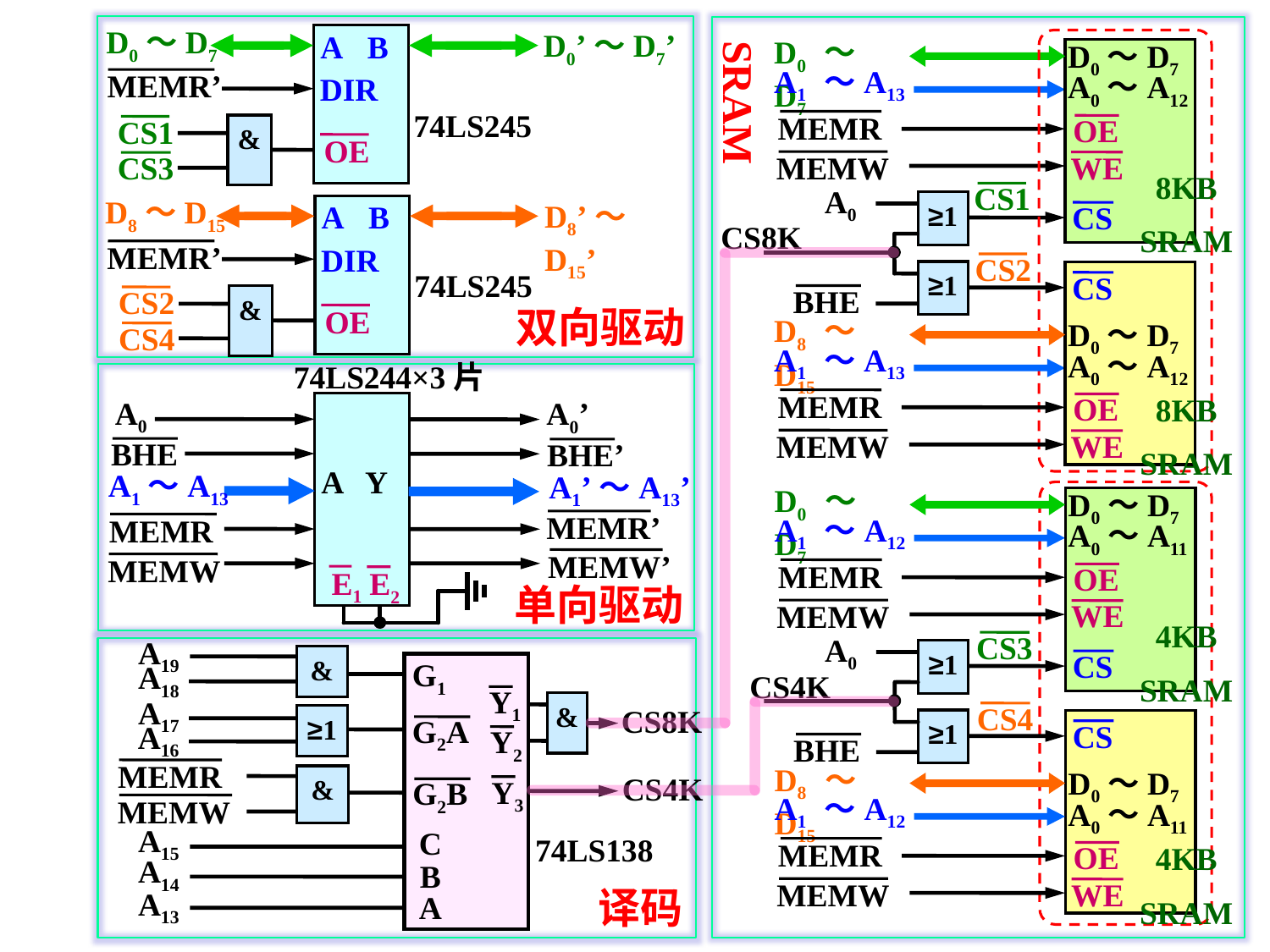

D0～D7

D0’～D7’
A   B

D0’～D7’

D0～D7

A1’～A13’
MEMR’

A0～A12
DIR
SRAM

MEMR’

OE

CS1

74LS245
&
OE

WE

CS3

MEMW’

8KB
SRAM

CS1

A0’
D8～D15
D8’～D15’
A   B
≥1

≥1

CS

CS8K

MEMR’

DIR
CS2

CS

74LS245
BHE’

CS2

&

OE
双向驱动

D8’～D15’

D0～D7
CS4

A1’～A13’

A0～A12
74LS244×3片

MEMR’

OE

8KB
SRAM
A0
A0’

WE

MEMW’

BHE

BHE’

A   Y
A1～A13
A1’～A13’
D0’～D7’

D0～D7

A0～A11

OE

WE

4KB
SRAM

CS

MEMR’

A1’～A12’
MEMR

MEMW’

MEMW

MEMR’

E1

E2

单向驱动
MEMW’

CS3

A0’
A19

≥1

≥1

&
G1
A18

CS4K

Y1

A17

CS4

&
CS8K

≥1
G2A

CS

D0～D7

A0～A11

OE
4KB
SRAM

WE

A16
Y2

BHE’

MEMR’

D8’～D15’
CS4K
&
Y3
G2B

A1’～A12’
MEMW’

A15
C
MEMR’

74LS138
A14

B
MEMW’

A13’
译码
A